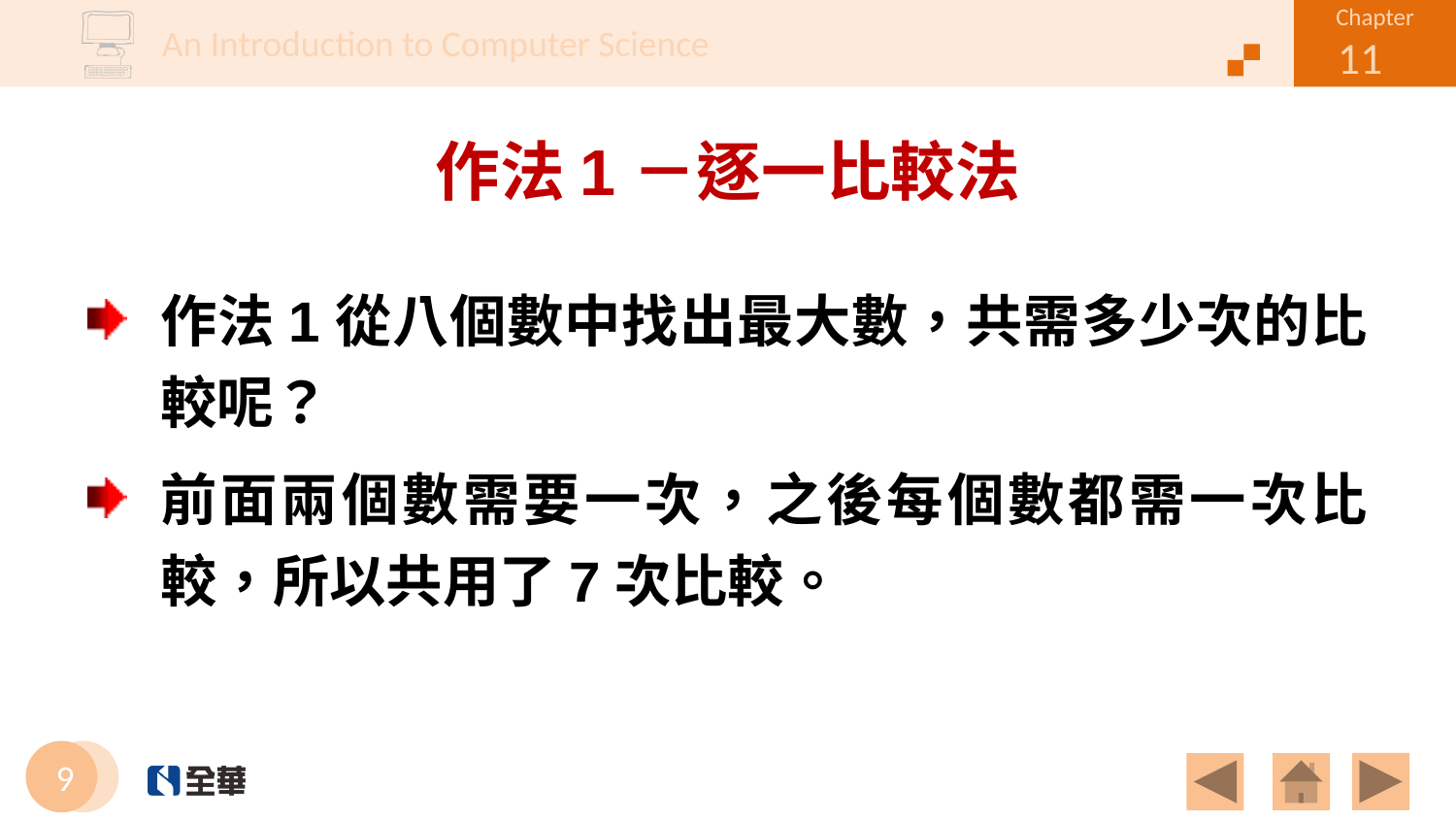

# 作法1－逐一比較法
作法1從八個數中找出最大數，共需多少次的比較呢？
前面兩個數需要一次，之後每個數都需一次比較，所以共用了7次比較。